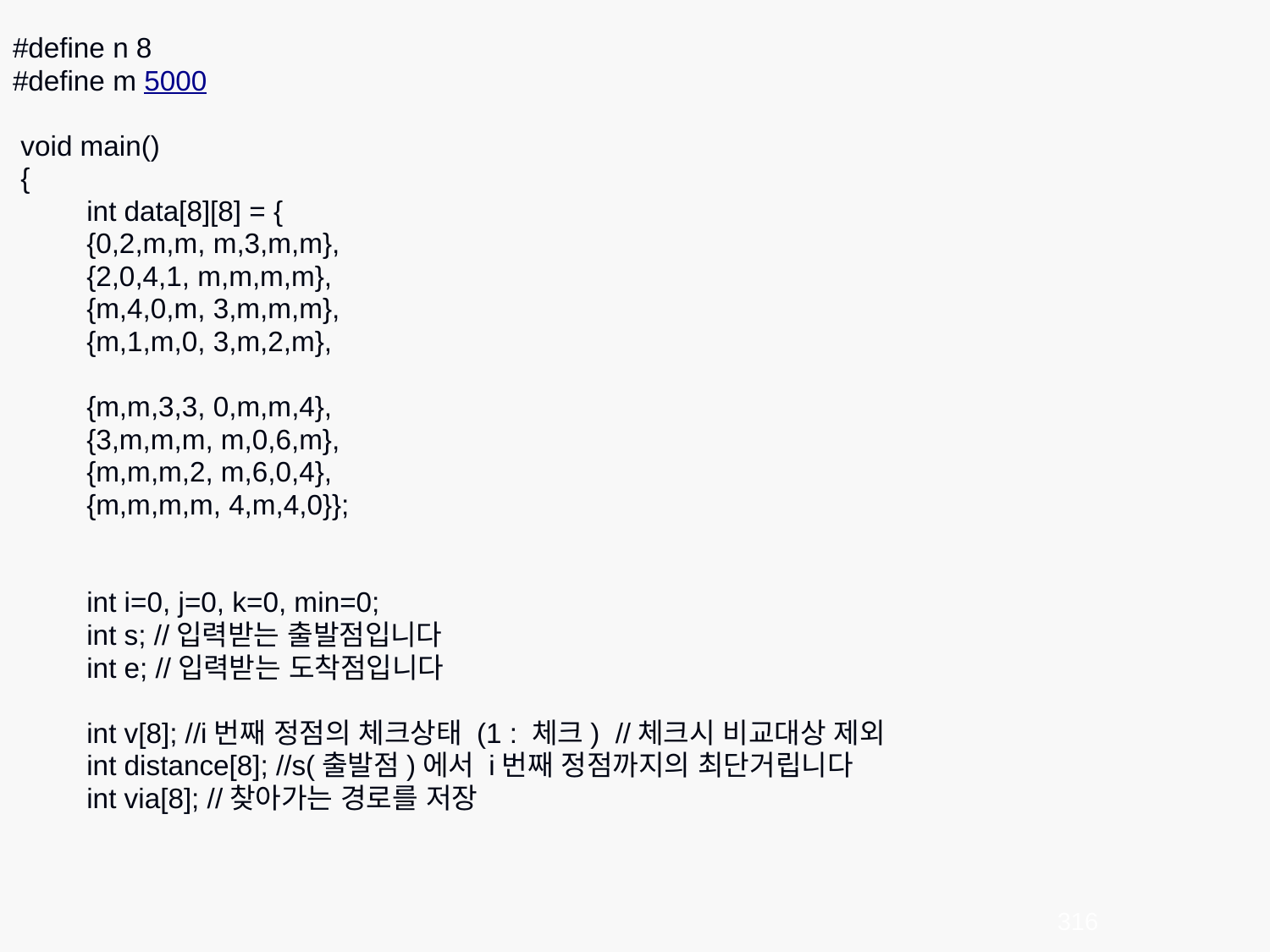

#define n 8
#define m 5000

 void main()
 {
	int data[8][8] = {
	{0,2,m,m, m,3,m,m},
	{2,0,4,1, m,m,m,m},
	{m,4,0,m, 3,m,m,m},
	{m,1,m,0, 3,m,2,m},

	{m,m,3,3, 0,m,m,4},
	{3,m,m,m, m,0,6,m},
	{m,m,m,2, m,6,0,4},
	{m,m,m,m, 4,m,4,0}};

	int i=0, j=0, k=0, min=0;
	int s; //입력받는 출발점입니다
	int e; //입력받는 도착점입니다

	int v[8]; //i번째 정점의 체크상태 (1 : 체크)  //체크시 비교대상 제외
	int distance[8]; //s(출발점)에서 i번째 정점까지의 최단거립니다
	int via[8]; //찾아가는 경로를 저장

316